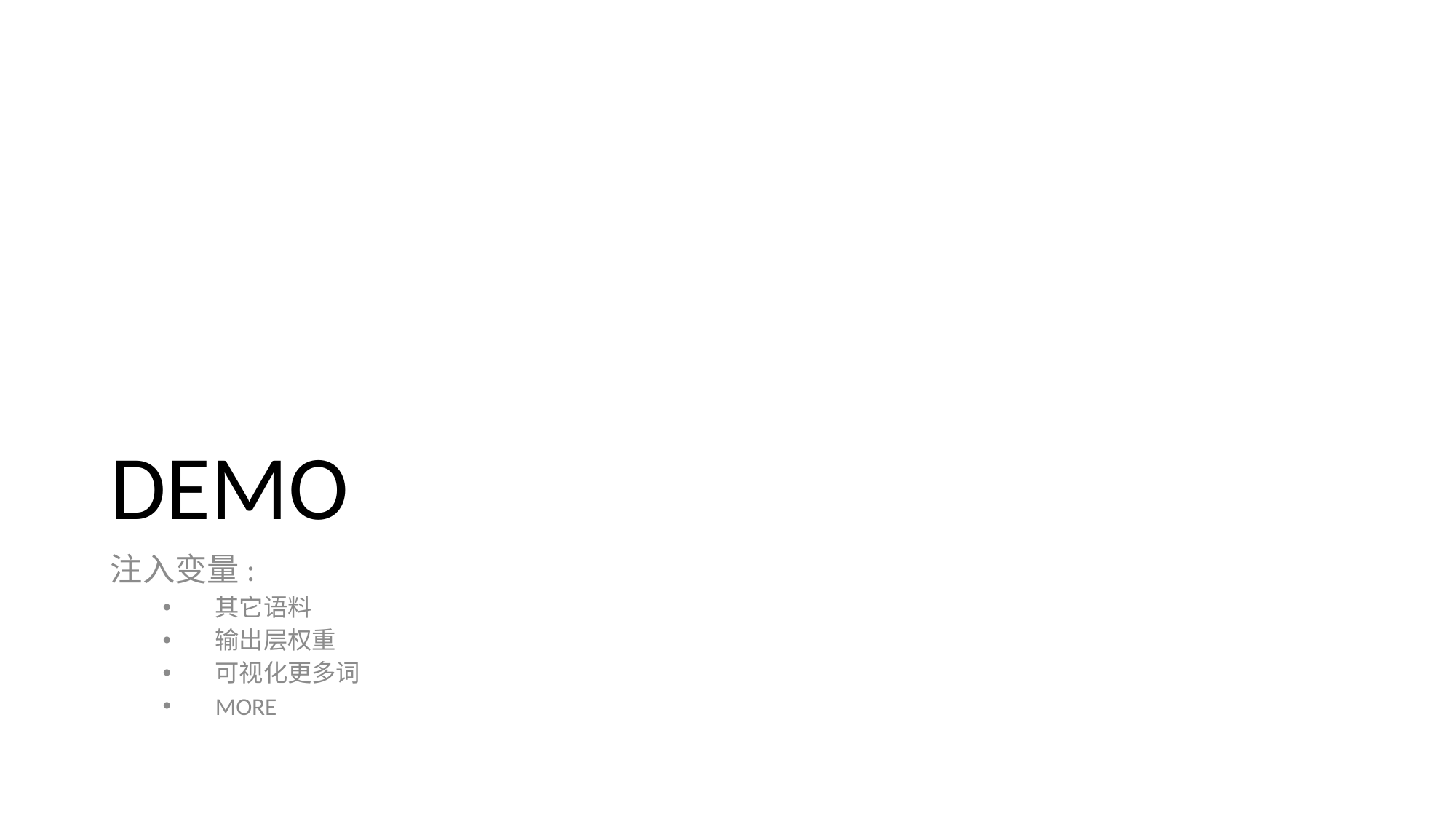

# DEMO
注入变量:
其它语料
输出层权重
可视化更多词
MORE